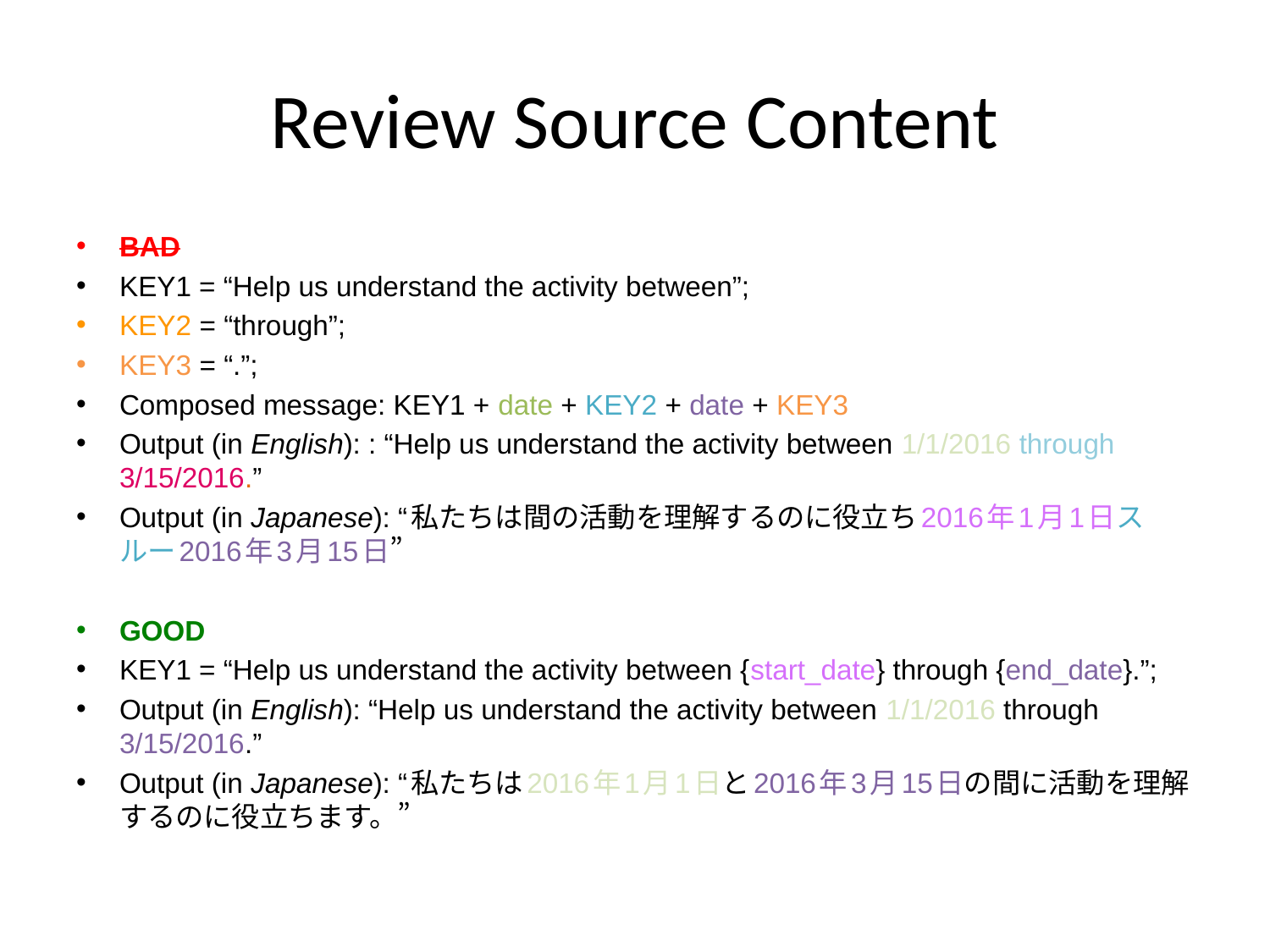

# Review Source Content
BAD
KEY1 = “Help us understand the activity between”;
KEY2 = “through”;
KEY3 = “.”;
Composed message: KEY1 + date + KEY2 + date + KEY3
Output (in English): : “Help us understand the activity between 1/1/2016 through 3/15/2016.”
Output (in Japanese): “私たちは間の活動を理解するのに役立ち2016年1月1日スルー2016年3月15日”

GOOD
KEY1 = “Help us understand the activity between {start_date} through {end_date}.”;
Output (in English): “Help us understand the activity between 1/1/2016 through 3/15/2016.”
Output (in Japanese): “私たちは2016年1月1日と2016年3月15日の間に活動を理解するのに役立ちます。”